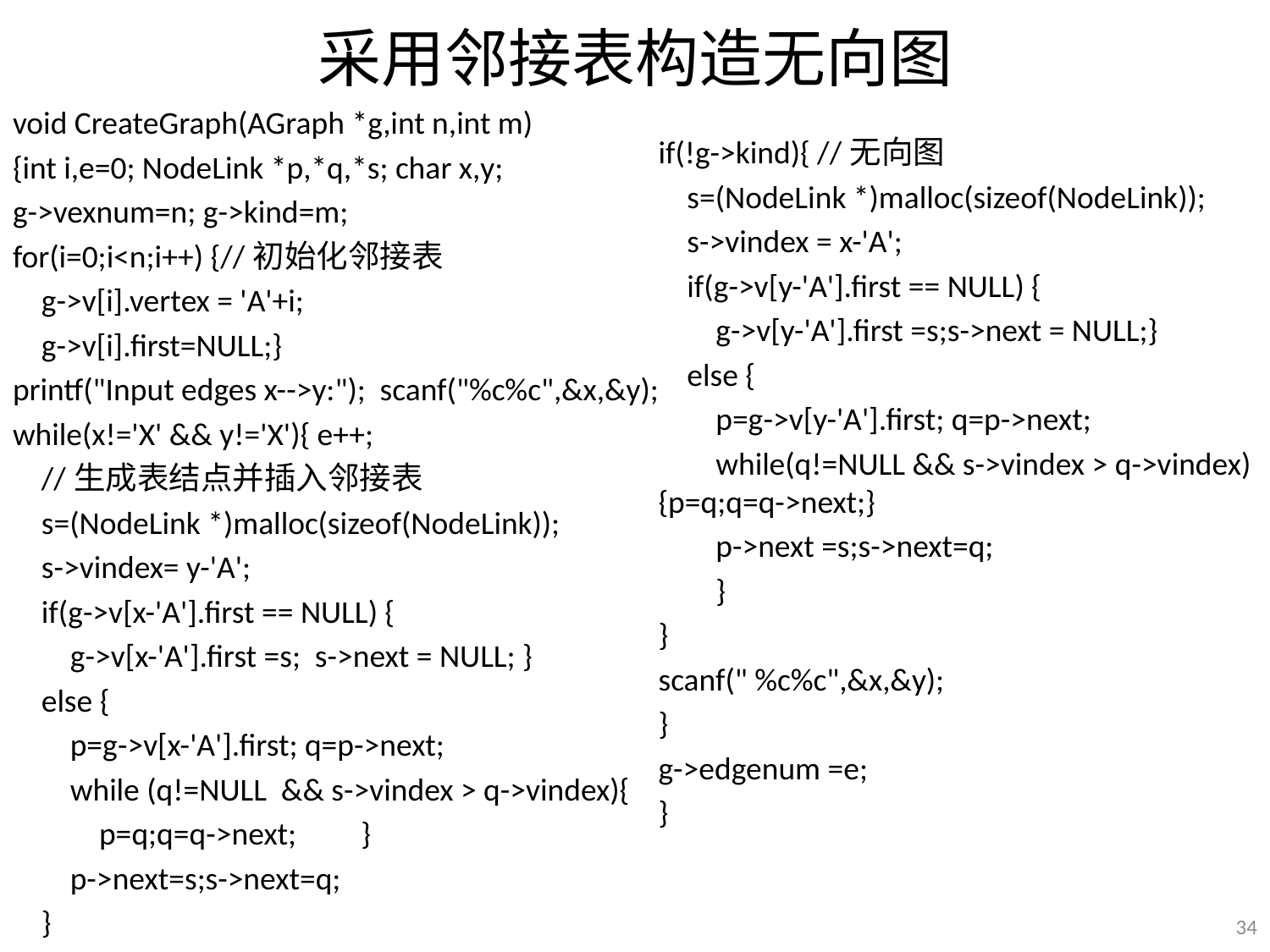

# 采用邻接表构造无向图
void CreateGraph(AGraph *g,int n,int m)
{int i,e=0; NodeLink *p,*q,*s; char x,y;
g->vexnum=n; g->kind=m;
for(i=0;i<n;i++) {//初始化邻接表
    g->v[i].vertex = 'A'+i;
    g->v[i].first=NULL;}
printf("Input edges x-->y:");  scanf("%c%c",&x,&y);
while(x!='X' && y!='X'){ e++;
    //生成表结点并插入邻接表
    s=(NodeLink *)malloc(sizeof(NodeLink));
    s->vindex= y-'A';
    if(g->v[x-'A'].first == NULL) {
        g->v[x-'A'].first =s;  s->next = NULL; }
    else {
        p=g->v[x-'A'].first; q=p->next;
        while (q!=NULL  && s->vindex > q->vindex){
            p=q;q=q->next;         }
        p->next=s;s->next=q;
    }
if(!g->kind){ //无向图
    s=(NodeLink *)malloc(sizeof(NodeLink));
    s->vindex = x-'A';
    if(g->v[y-'A'].first == NULL) {
        g->v[y-'A'].first =s;s->next = NULL;}
    else {
        p=g->v[y-'A'].first; q=p->next;
        while(q!=NULL && s->vindex > q->vindex){p=q;q=q->next;}
        p->next =s;s->next=q;
        }
}
scanf(" %c%c",&x,&y);
}
g->edgenum =e;
}

34